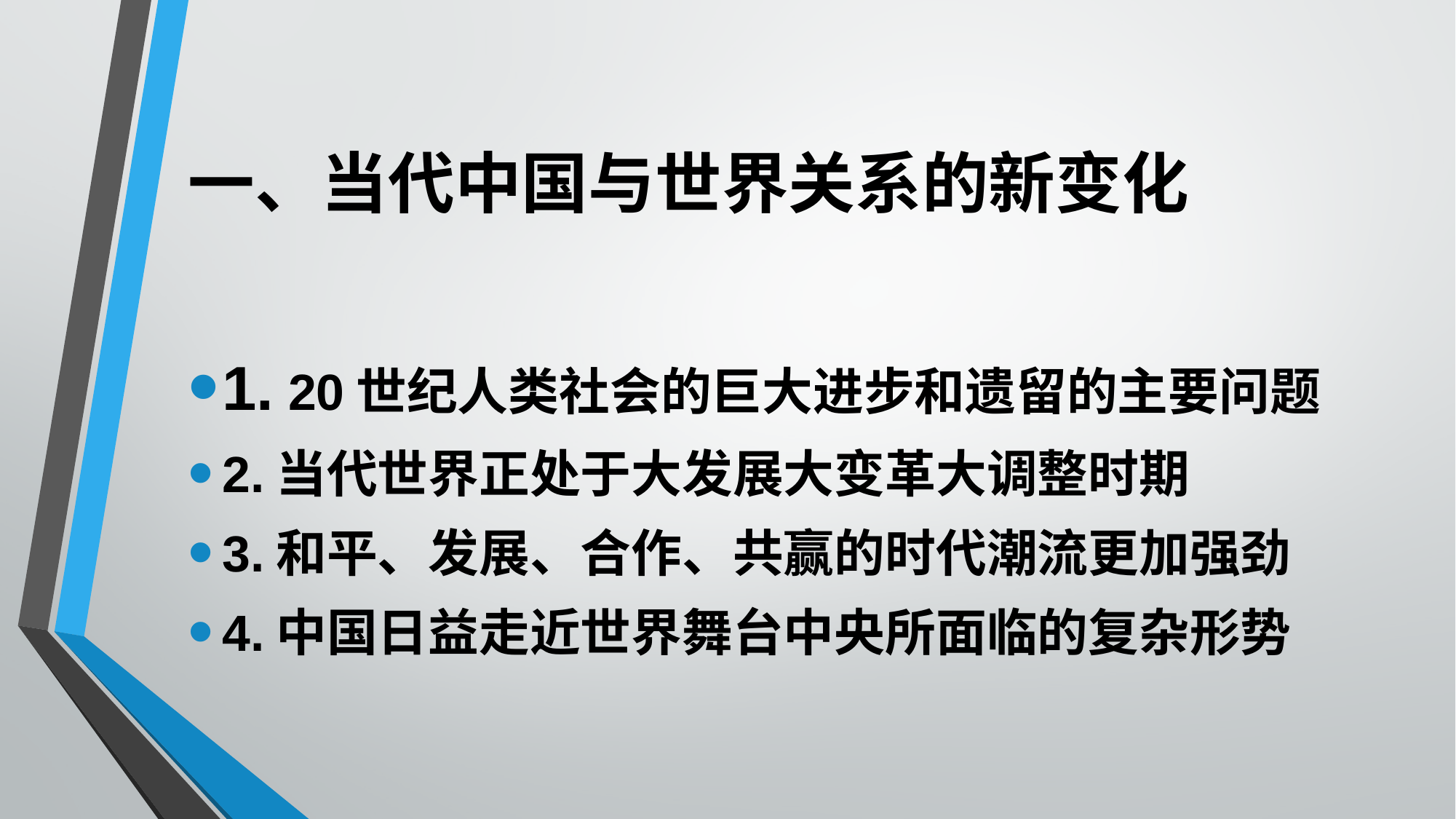

# 一、当代中国与世界关系的新变化
1. 20世纪人类社会的巨大进步和遗留的主要问题
2.当代世界正处于大发展大变革大调整时期
3.和平、发展、合作、共赢的时代潮流更加强劲
4.中国日益走近世界舞台中央所面临的复杂形势